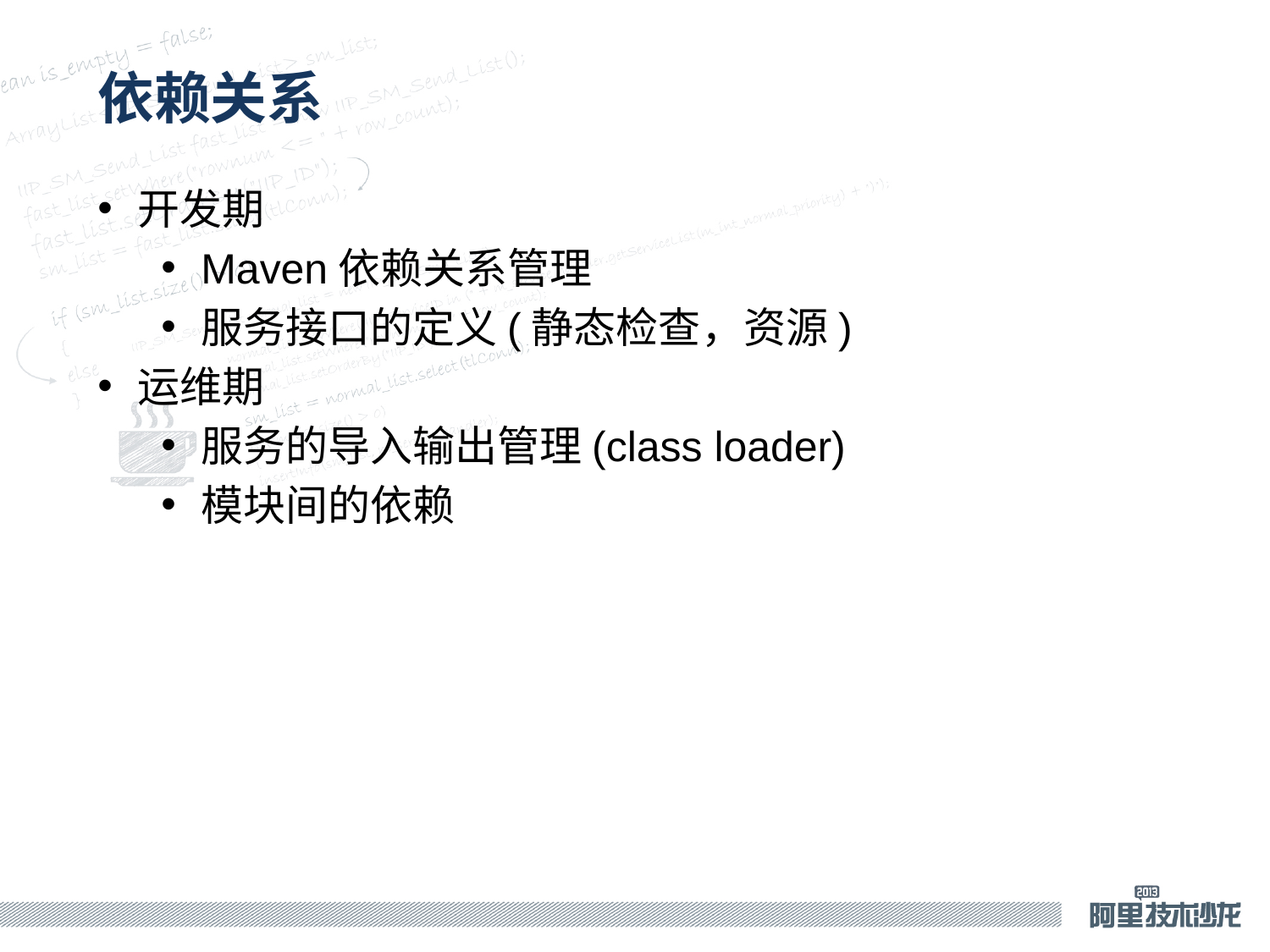

# 依赖关系
开发期
Maven依赖关系管理
服务接口的定义(静态检查，资源)
运维期
服务的导入输出管理(class loader)
模块间的依赖